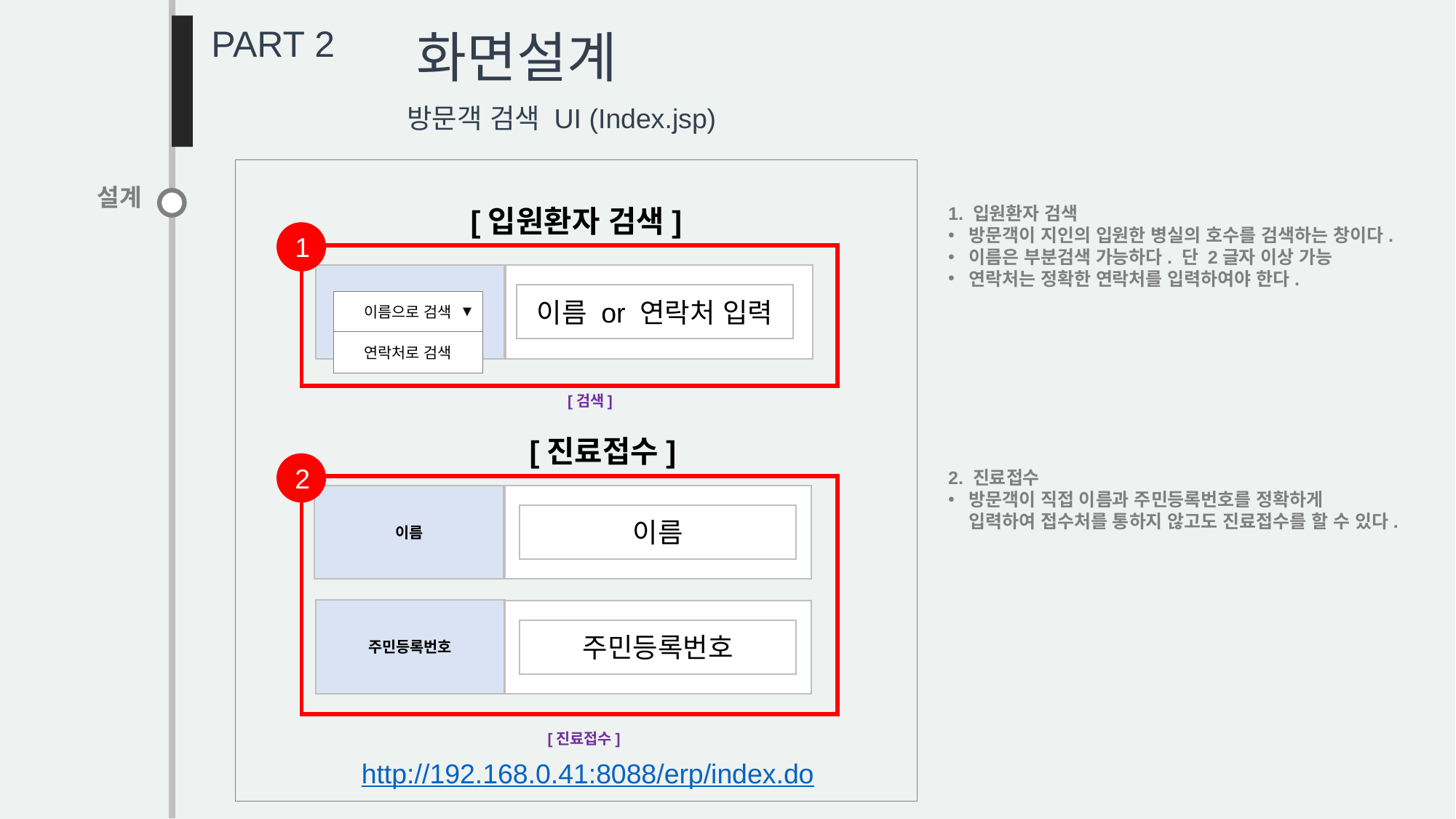

PART 2
화면설계
방문객 검색 UI (Index.jsp)

설계

[입원환자 검색]
1. 입원환자 검색
방문객이 지인의 입원한 병실의 호수를 검색하는 창이다.
이름은 부분검색 가능하다. 단 2글자 이상 가능
연락처는 정확한 연락처를 입력하여야 한다.
1

이름 or 연락처 입력
이름으로 검색

연락처로 검색
[검색]
[진료접수]
2
2. 진료접수
방문객이 직접 이름과 주민등록번호를 정확하게 입력하여 접수처를 통하지 않고도 진료접수를 할 수 있다.

이름

이름
주민등록번호

주민등록번호
[진료접수]
http://192.168.0.41:8088/erp/index.do